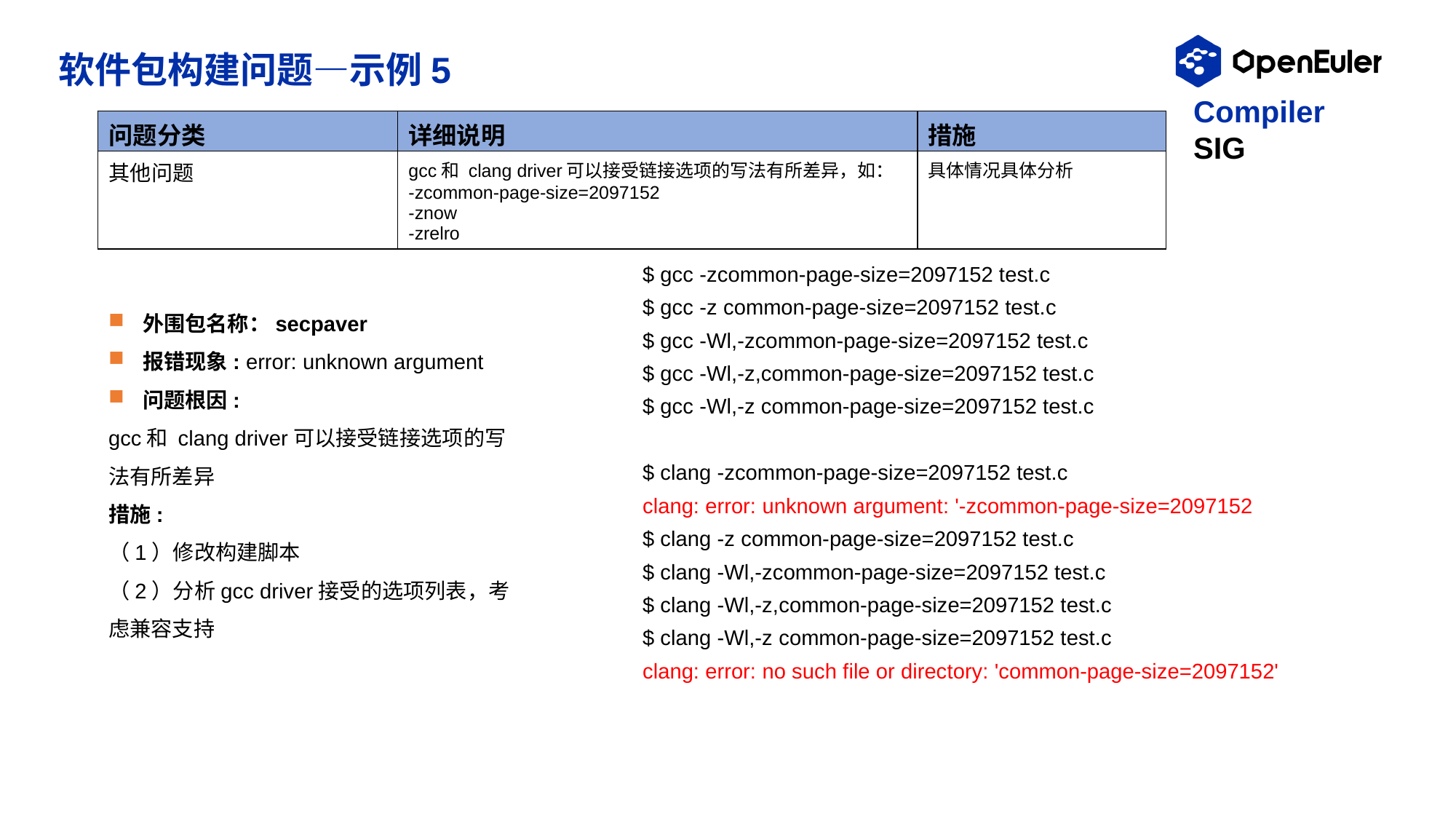

软件包构建问题—示例5
| 问题分类 | 详细说明 | 措施 |
| --- | --- | --- |
| 其他问题 | gcc和 clang driver可以接受链接选项的写法有所差异，如： -zcommon-page-size=2097152 -znow -zrelro | 具体情况具体分析 |
$ gcc -zcommon-page-size=2097152 test.c
$ gcc -z common-page-size=2097152 test.c
$ gcc -Wl,-zcommon-page-size=2097152 test.c
$ gcc -Wl,-z,common-page-size=2097152 test.c
$ gcc -Wl,-z common-page-size=2097152 test.c

$ clang -zcommon-page-size=2097152 test.c
clang: error: unknown argument: '-zcommon-page-size=2097152
$ clang -z common-page-size=2097152 test.c
$ clang -Wl,-zcommon-page-size=2097152 test.c
$ clang -Wl,-z,common-page-size=2097152 test.c
$ clang -Wl,-z common-page-size=2097152 test.c
clang: error: no such file or directory: 'common-page-size=2097152'
外围包名称：secpaver
报错现象: error: unknown argument
问题根因:
gcc和 clang driver可以接受链接选项的写法有所差异
措施:
（1）修改构建脚本
（2）分析gcc driver接受的选项列表，考虑兼容支持